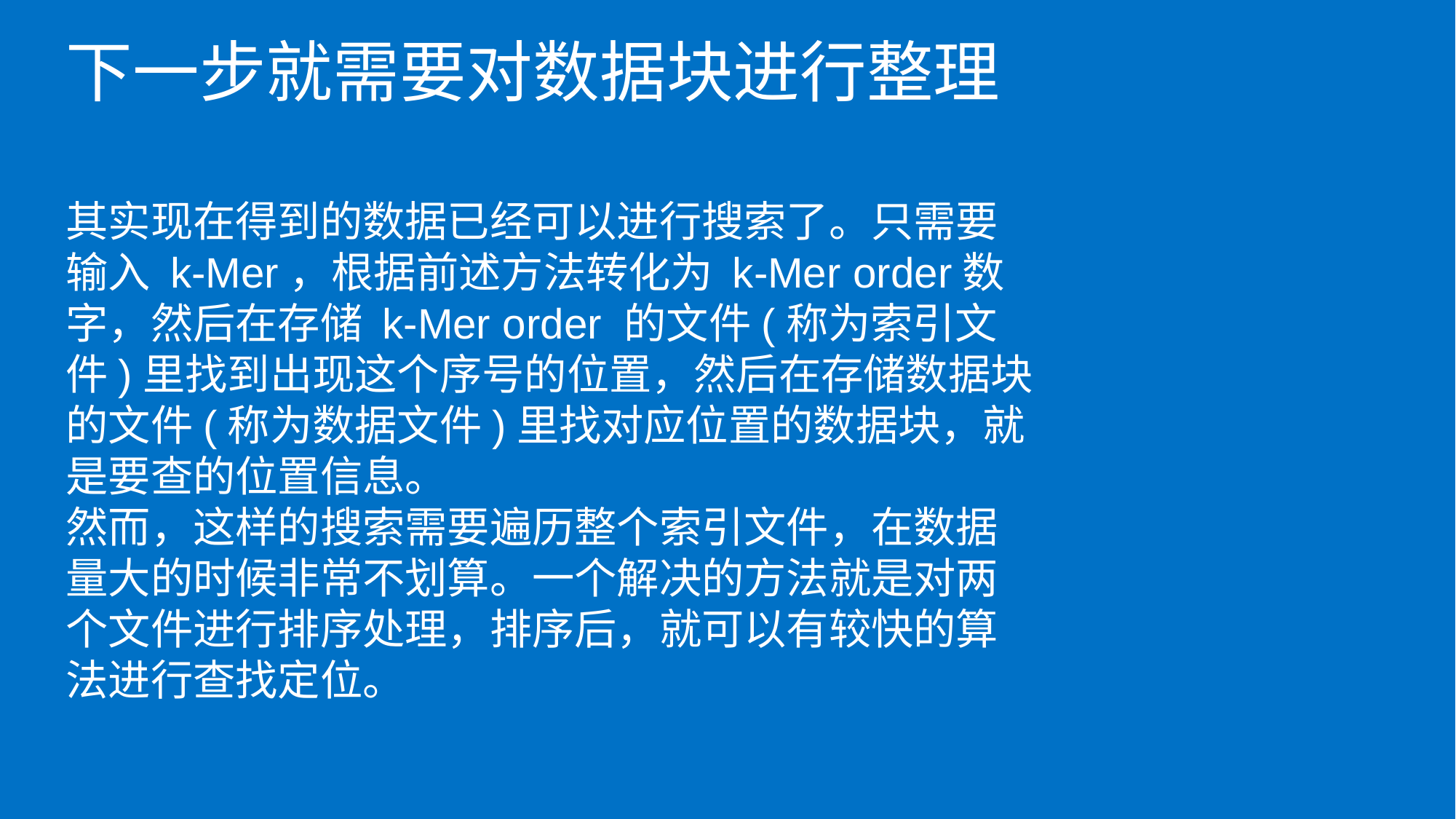

下一步就需要对数据块进行整理
其实现在得到的数据已经可以进行搜索了。只需要输入 k-Mer，根据前述方法转化为 k-Mer order数字，然后在存储 k-Mer order 的文件(称为索引文件)里找到出现这个序号的位置，然后在存储数据块的文件(称为数据文件)里找对应位置的数据块，就是要查的位置信息。
然而，这样的搜索需要遍历整个索引文件，在数据量大的时候非常不划算。一个解决的方法就是对两个文件进行排序处理，排序后，就可以有较快的算法进行查找定位。